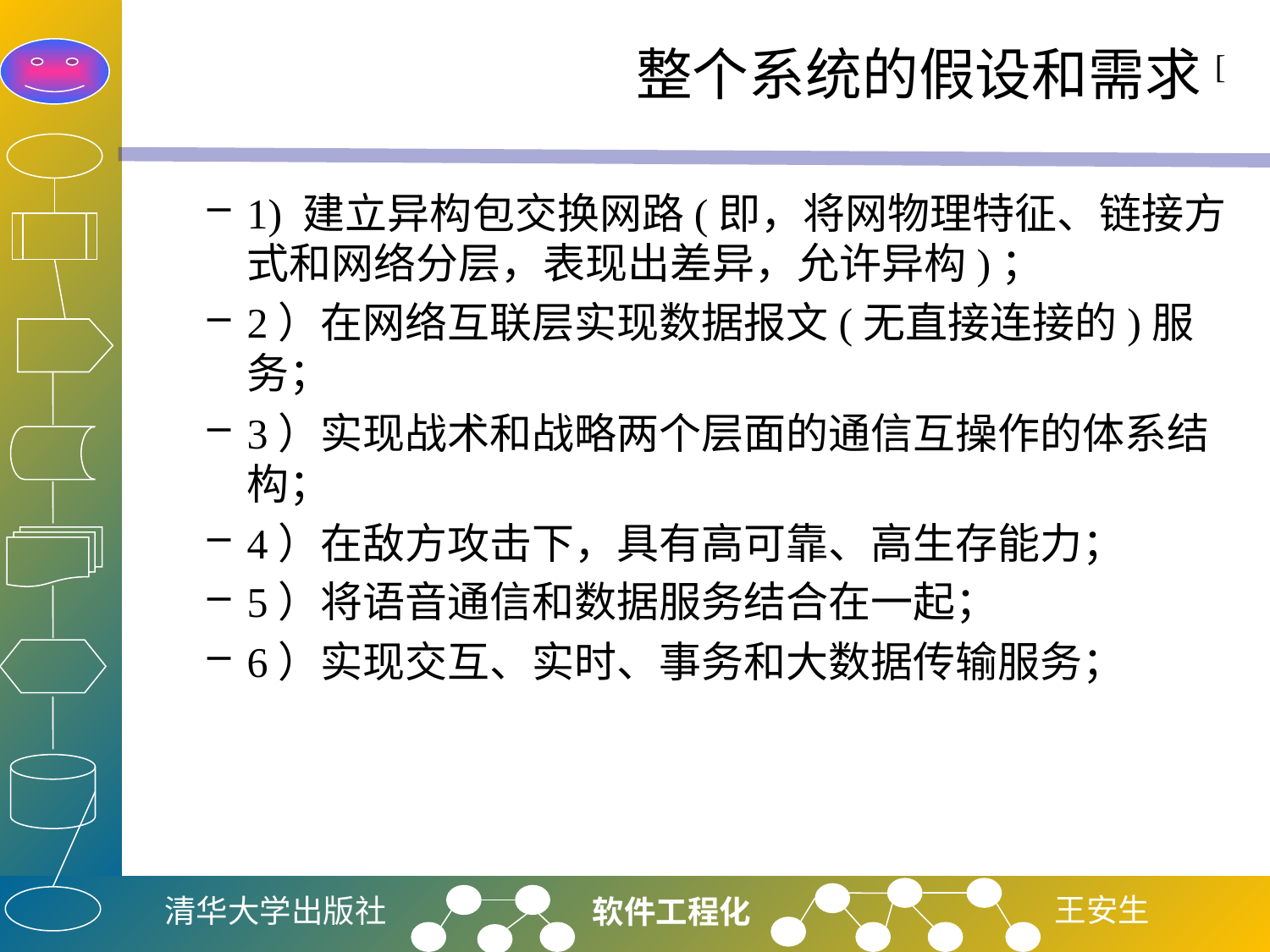

# 整个系统的假设和需求[
1) 建立异构包交换网路(即，将网物理特征、链接方式和网络分层，表现出差异，允许异构)；
2）在网络互联层实现数据报文(无直接连接的)服务；
3）实现战术和战略两个层面的通信互操作的体系结构；
4）在敌方攻击下，具有高可靠、高生存能力；
5）将语音通信和数据服务结合在一起；
6）实现交互、实时、事务和大数据传输服务；